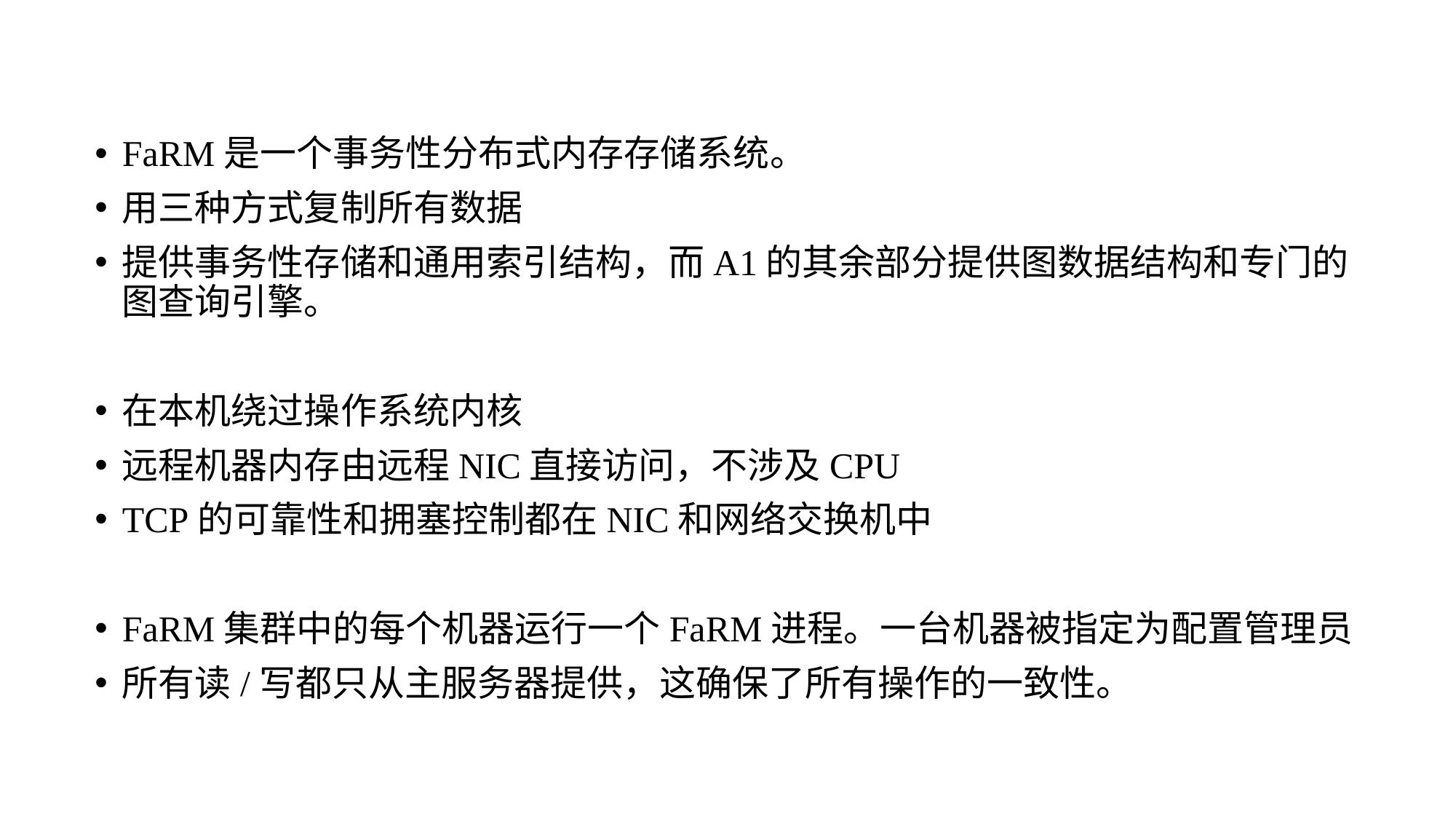

FaRM是一个事务性分布式内存存储系统。
用三种方式复制所有数据
提供事务性存储和通用索引结构，而A1的其余部分提供图数据结构和专门的图查询引擎。

在本机绕过操作系统内核
远程机器内存由远程NIC直接访问，不涉及CPU
TCP的可靠性和拥塞控制都在NIC和网络交换机中

FaRM集群中的每个机器运行一个FaRM进程。一台机器被指定为配置管理员
所有读/写都只从主服务器提供，这确保了所有操作的一致性。